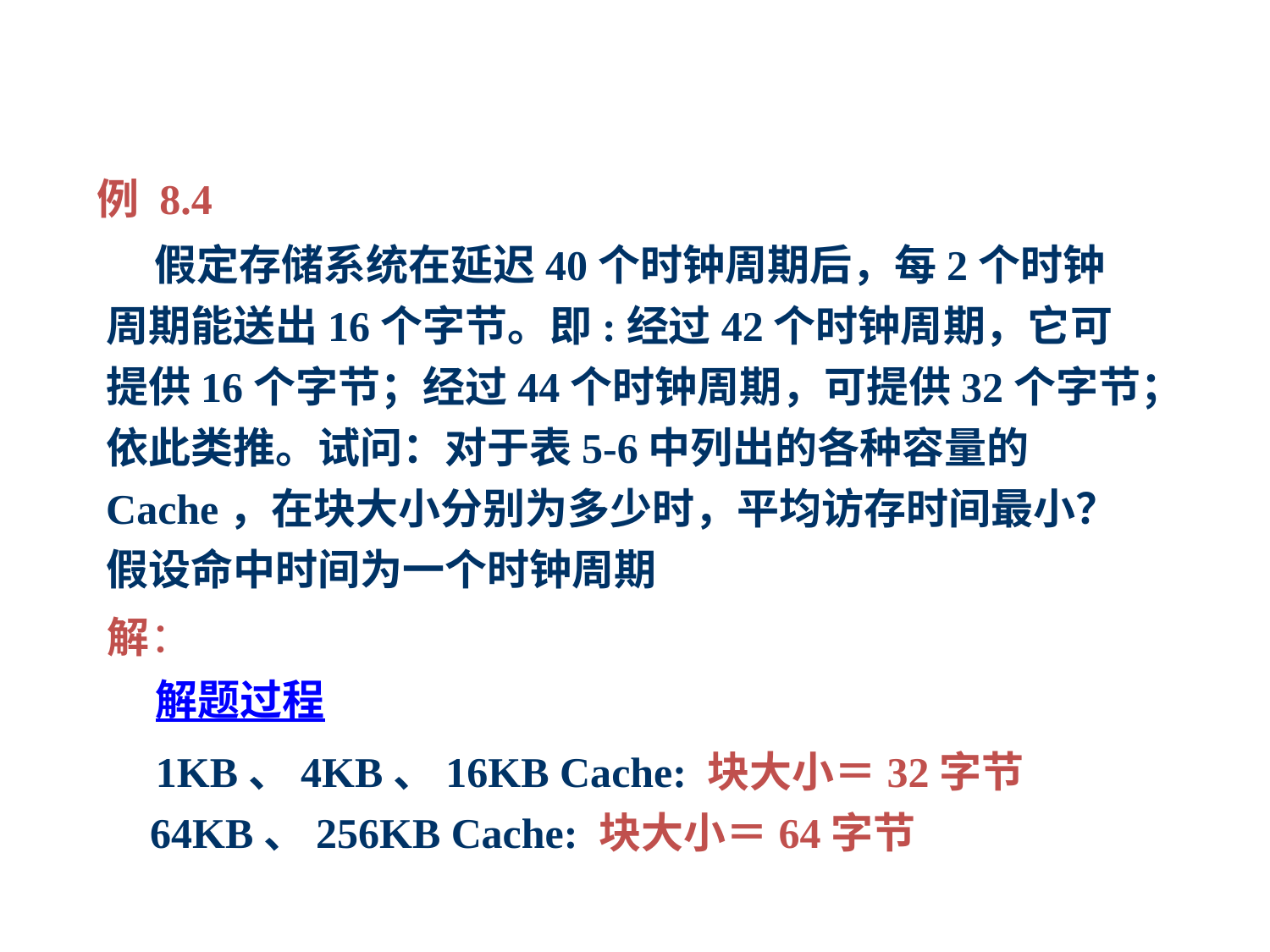

例 8.4
    假定存储系统在延迟40个时钟周期后，每2个时钟周期能送出16个字节。即:经过42个时钟周期，它可提供16个字节；经过44个时钟周期，可提供32个字节；依此类推。试问：对于表5-6中列出的各种容量的Cache，在块大小分别为多少时，平均访存时间最小？假设命中时间为一个时钟周期
解：
    解题过程
    1KB、4KB、16KB Cache: 块大小＝32字节
    64KB、256KB Cache: 块大小＝64字节